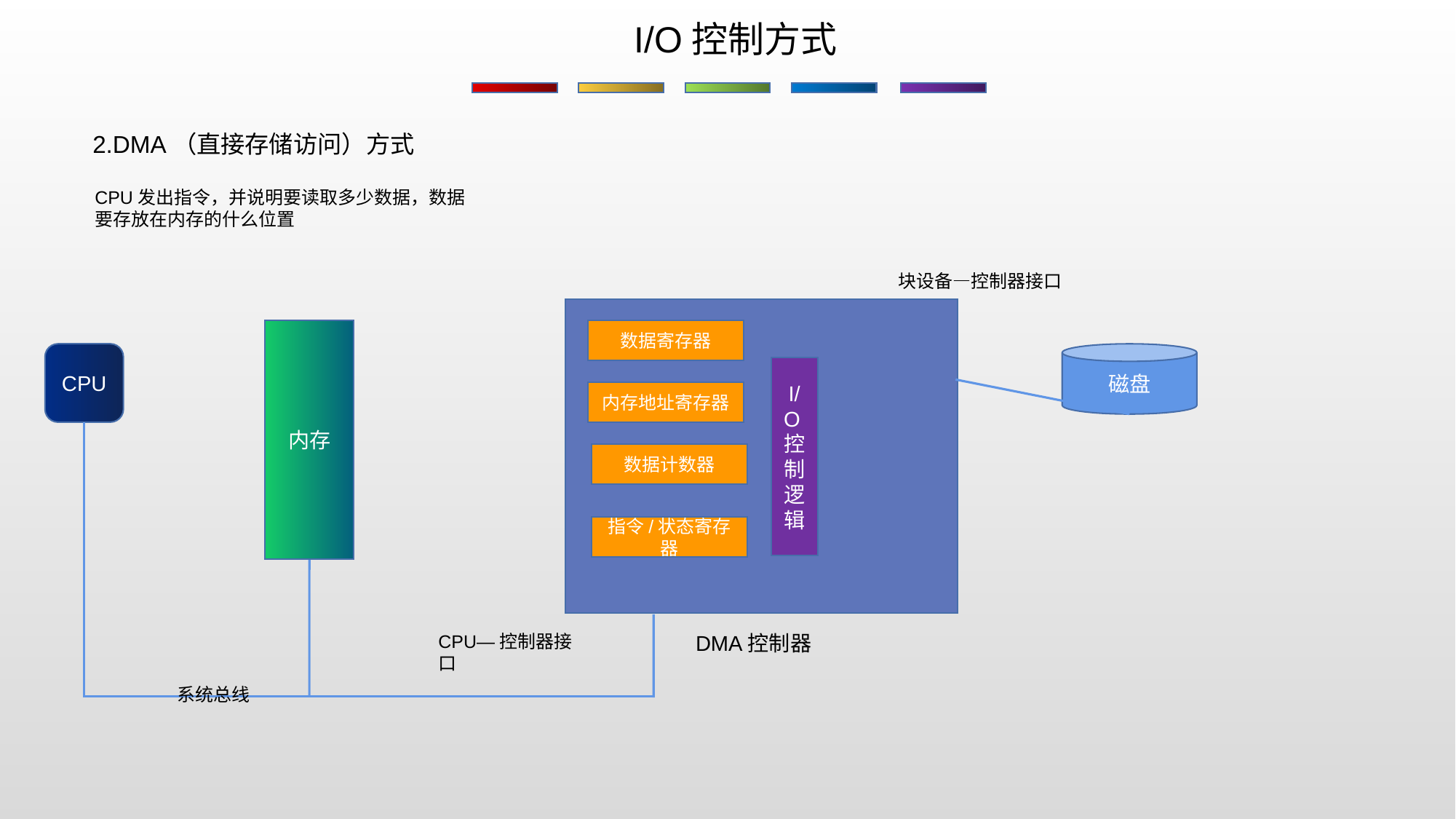

I/O控制方式

2.DMA（直接存储访问）方式
CPU发出指令，并说明要读取多少数据，数据要存放在内存的什么位置
块设备—控制器接口

内存
数据寄存器
CPU
磁盘
I/O控制逻辑
内存地址寄存器
数据计数器
指令/状态寄存器
CPU—控制器接口
DMA控制器
系统总线